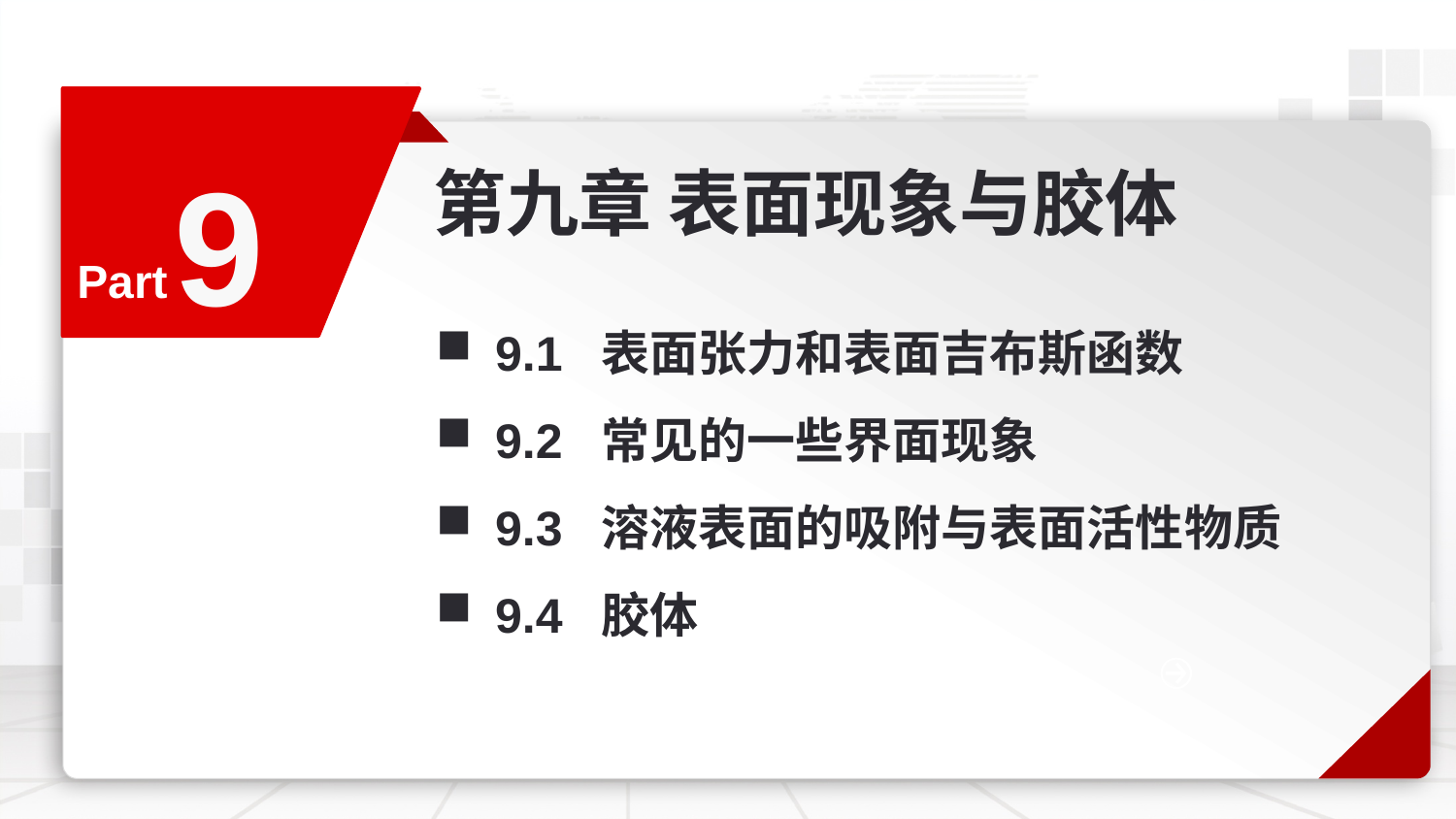

9
第九章 表面现象与胶体
Part
 9.1  表面张力和表面吉布斯函数
 9.2  常见的一些界面现象
 9.3  溶液表面的吸附与表面活性物质
 9.4  胶体